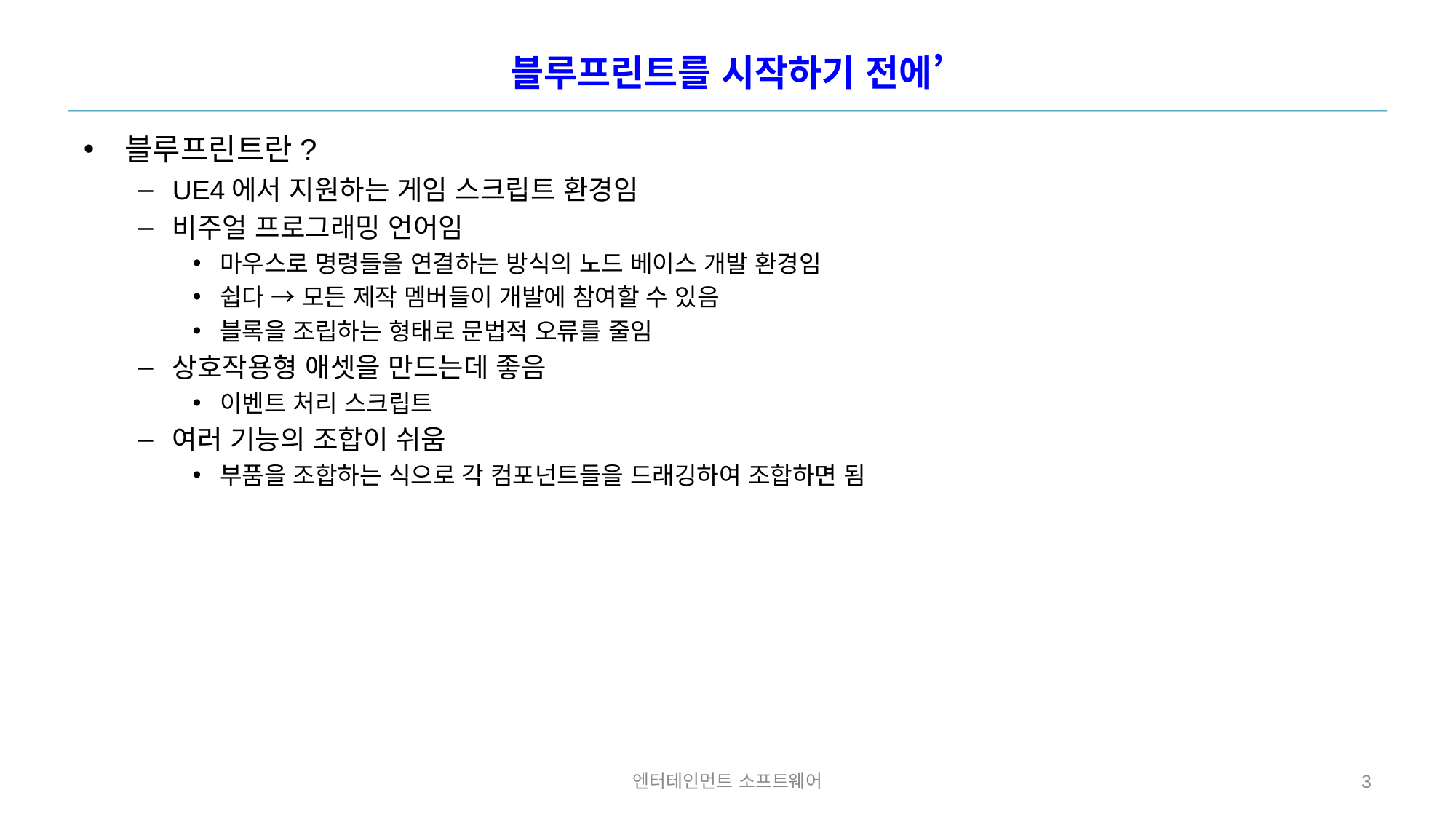

# 블루프린트를 시작하기 전에’
블루프린트란?
UE4에서 지원하는 게임 스크립트 환경임
비주얼 프로그래밍 언어임
마우스로 명령들을 연결하는 방식의 노드 베이스 개발 환경임
쉽다 → 모든 제작 멤버들이 개발에 참여할 수 있음
블록을 조립하는 형태로 문법적 오류를 줄임
상호작용형 애셋을 만드는데 좋음
이벤트 처리 스크립트
여러 기능의 조합이 쉬움
부품을 조합하는 식으로 각 컴포넌트들을 드래깅하여 조합하면 됨

엔터테인먼트 소프트웨어
3